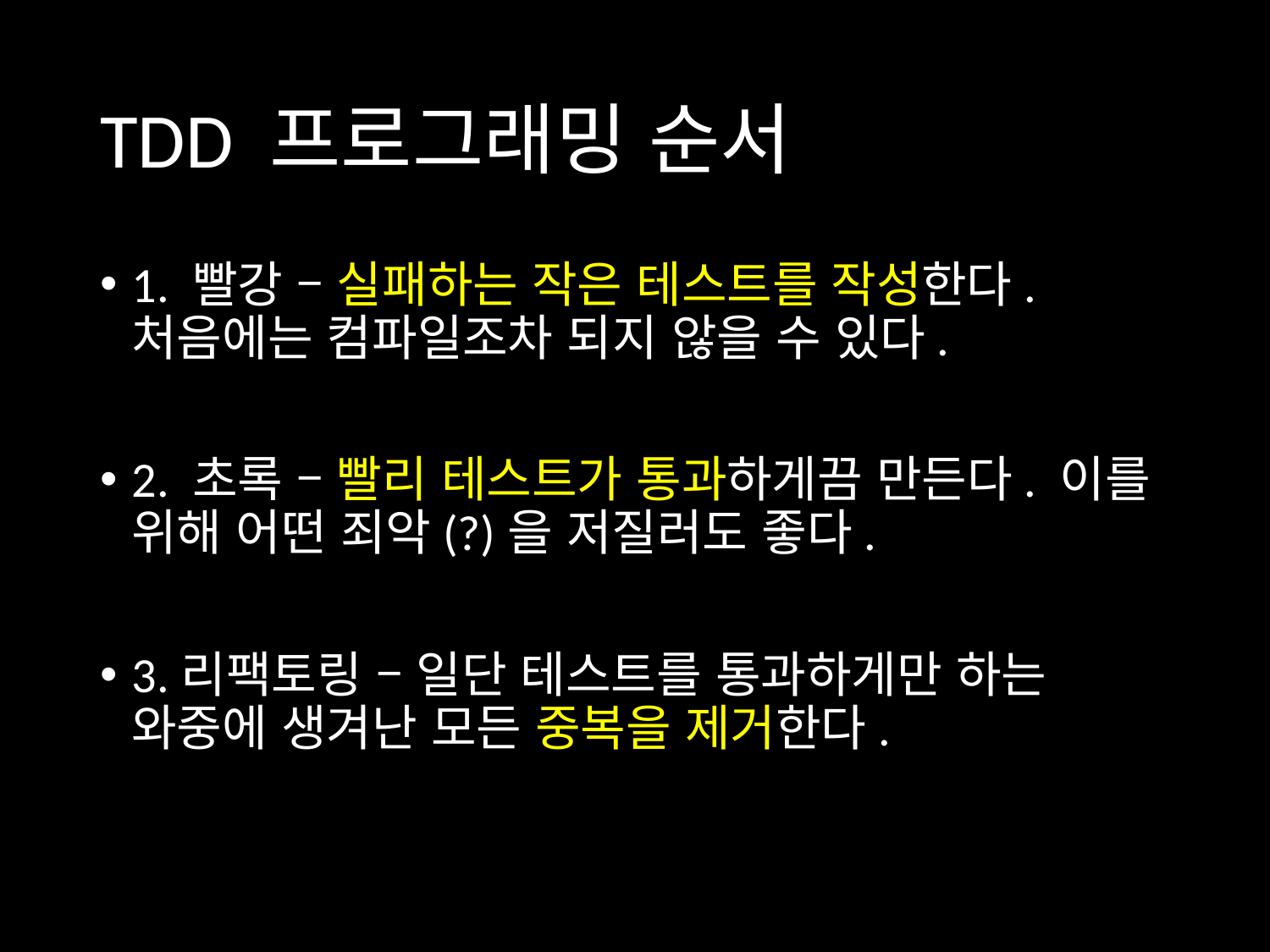

# TDD 프로그래밍 순서
1. 빨강 – 실패하는 작은 테스트를 작성한다. 처음에는 컴파일조차 되지 않을 수 있다.

2. 초록 – 빨리 테스트가 통과하게끔 만든다. 이를 위해 어떤 죄악(?)을 저질러도 좋다.

3.리팩토링 – 일단 테스트를 통과하게만 하는 와중에 생겨난 모든 중복을 제거한다.